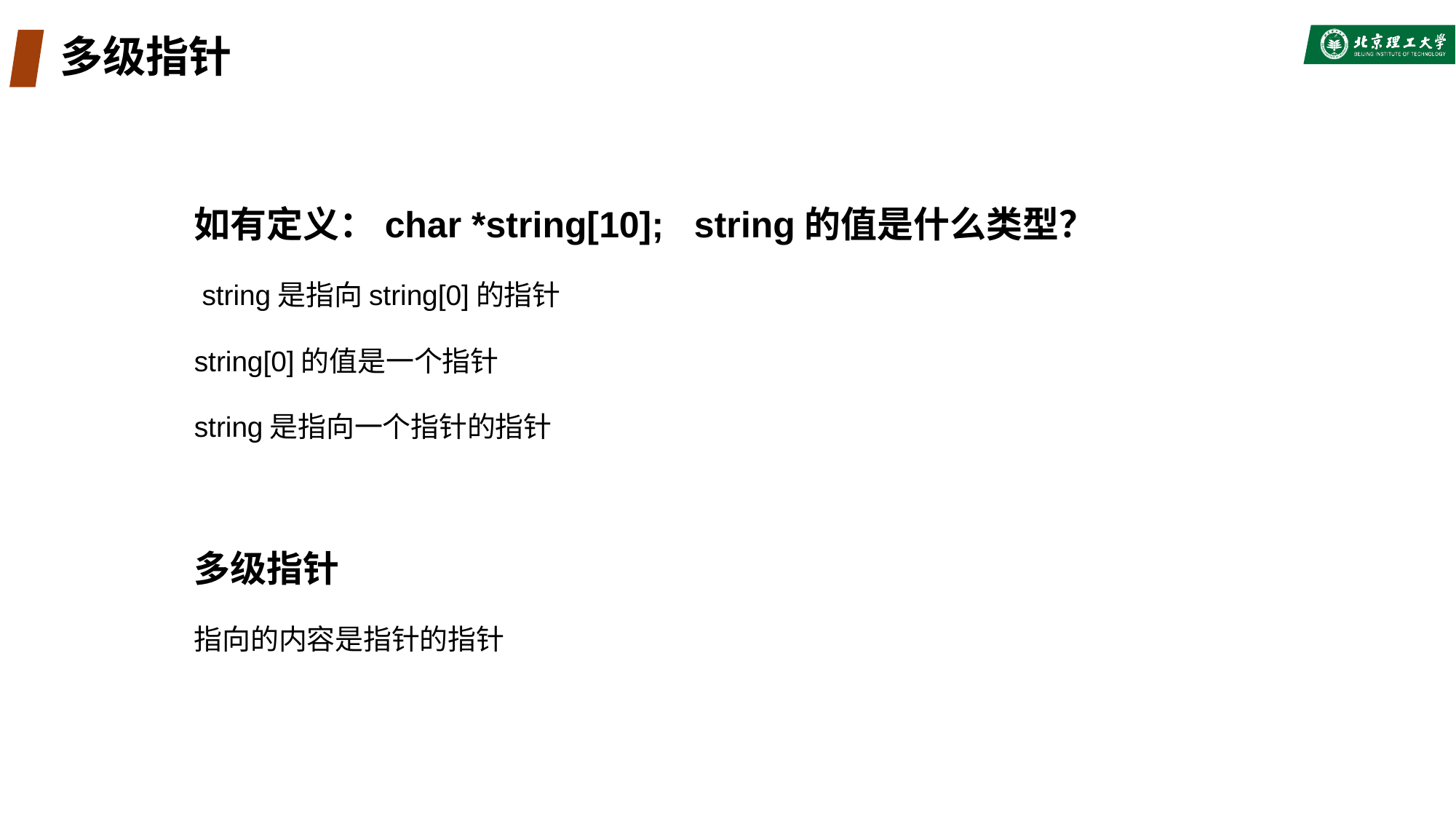

# 多级指针
如有定义：char *string[10];   string的值是什么类型？
 string是指向string[0]的指针
string[0]的值是一个指针
string是指向一个指针的指针

多级指针
指向的内容是指针的指针